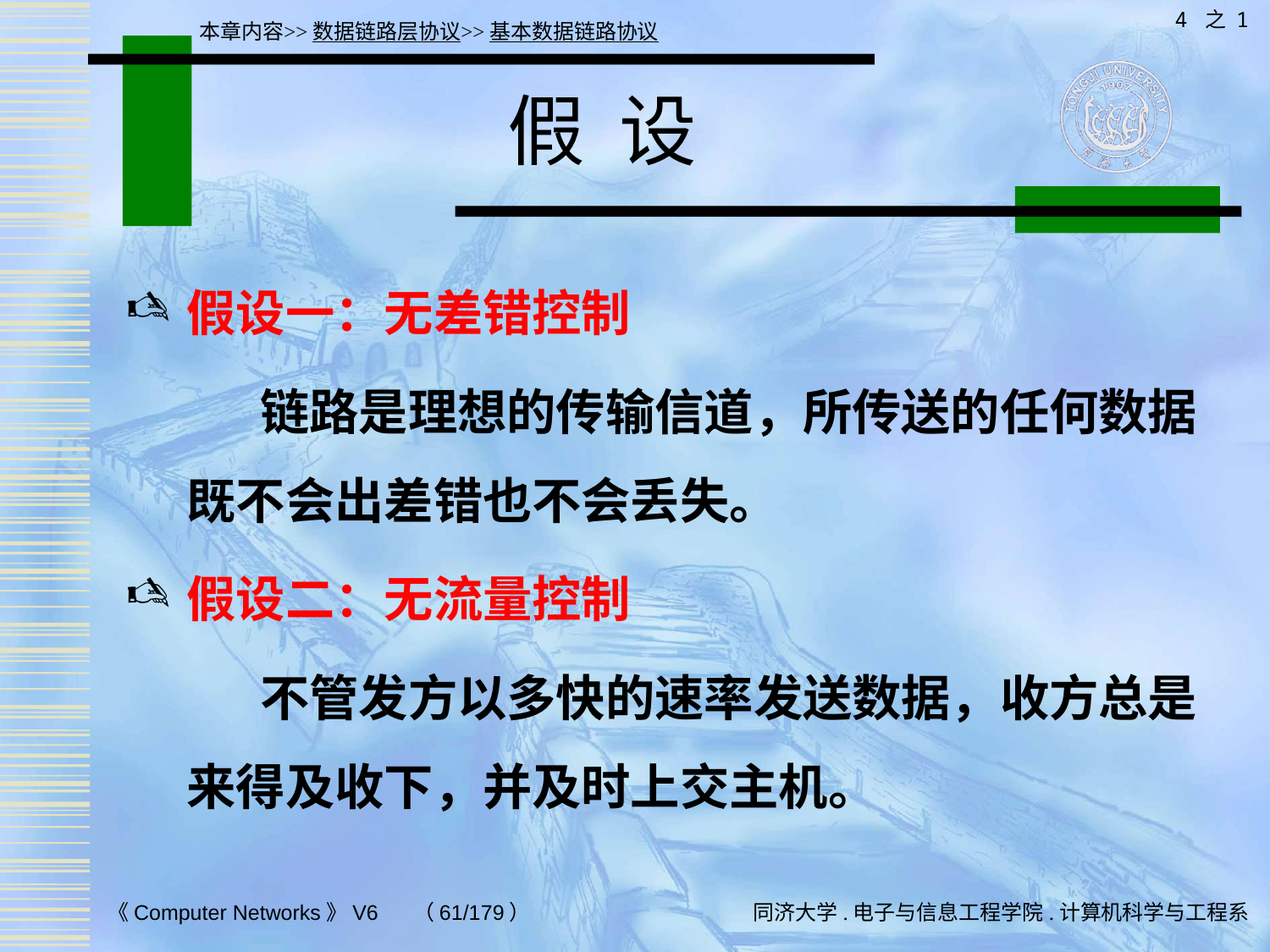

4 之 1
本章内容>>数据链路层协议>>基本数据链路协议
# 假  设
假设一：无差错控制
           链路是理想的传输信道，所传送的任何数据既不会出差错也不会丢失。
假设二：无流量控制
           不管发方以多快的速率发送数据，收方总是来得及收下，并及时上交主机。